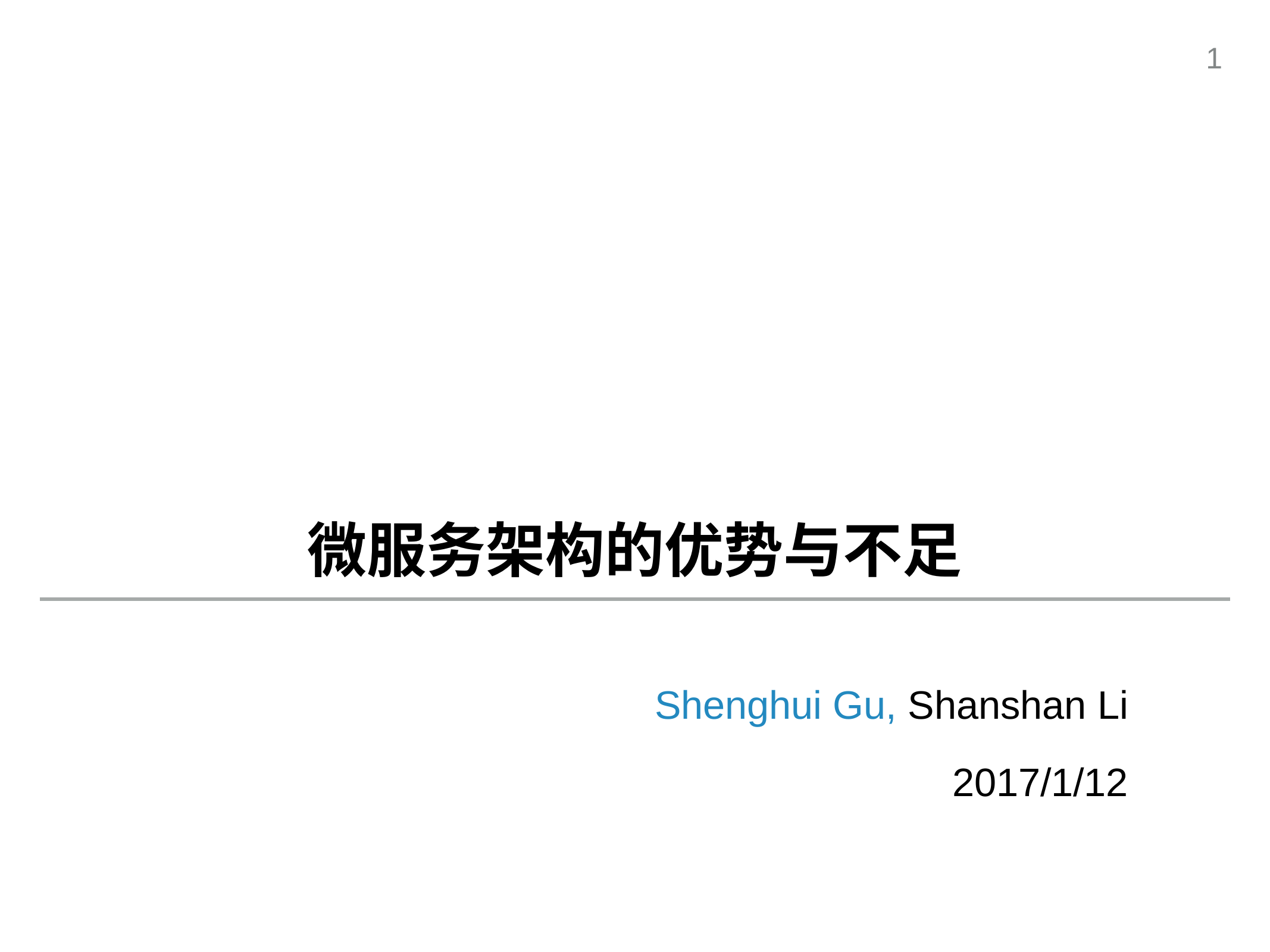

1
微服务架构的优势与不足
Shenghui Gu, Shanshan Li
2017/1/12